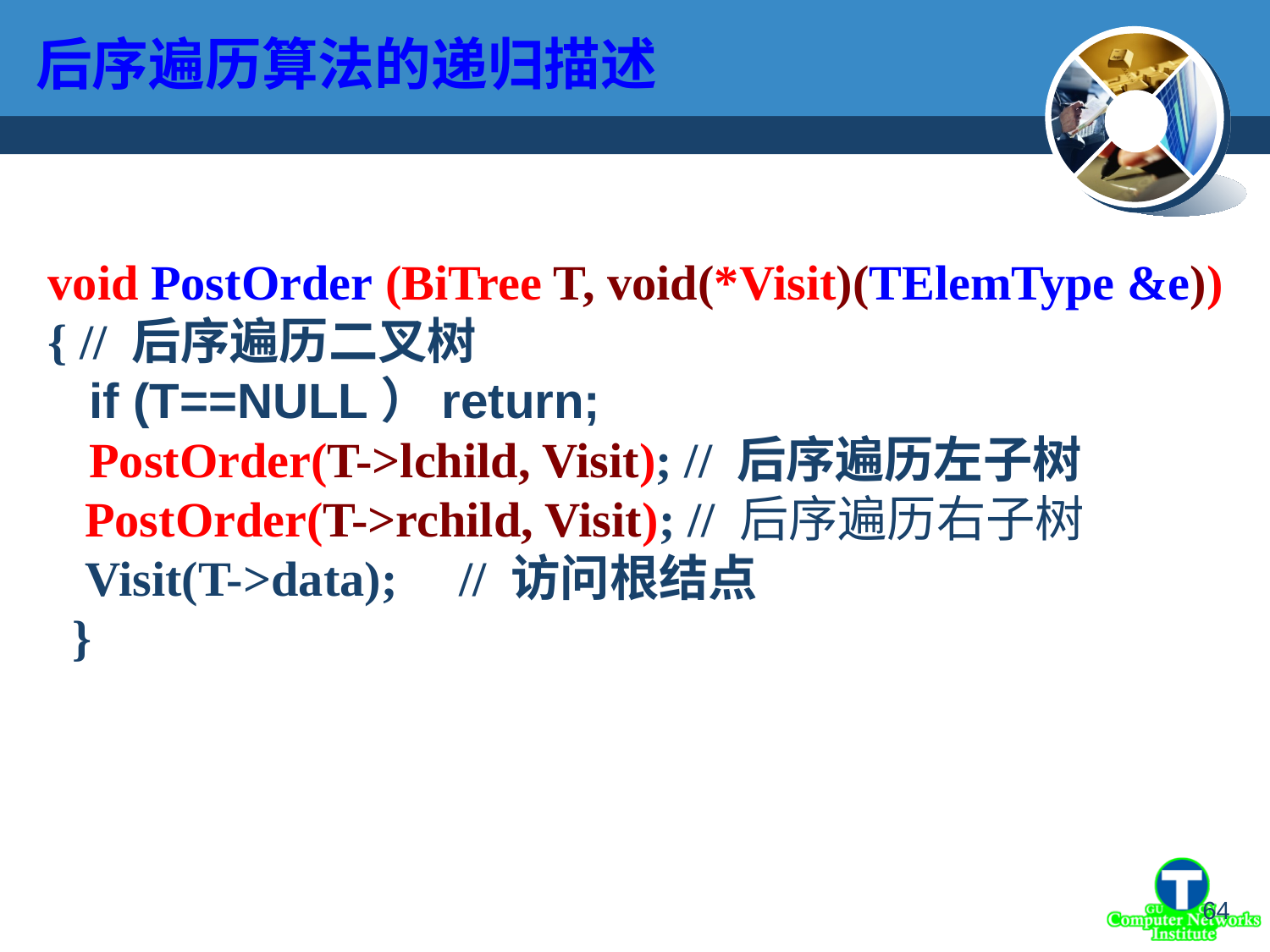

后序遍历算法的递归描述
void PostOrder (BiTree T, void(*Visit)(TElemType &e))
{ // 后序遍历二叉树
   if (T==NULL）return;
   PostOrder(T->lchild, Visit); // 后序遍历左子树
   PostOrder(T->rchild, Visit); // 后序遍历右子树
   Visit(T->data);     // 访问根结点
  }
64